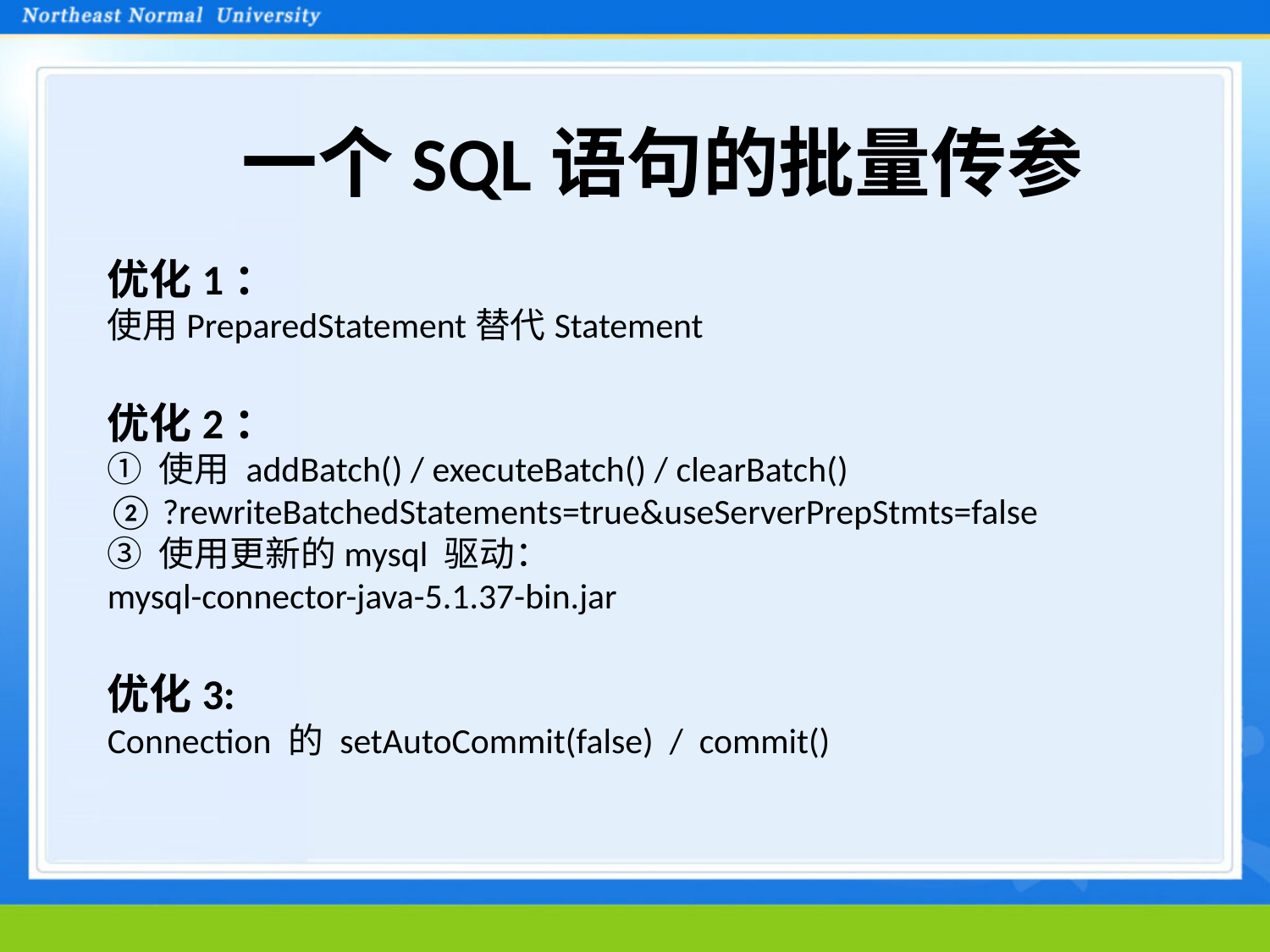

# 一个SQL语句的批量传参
优化1：
使用PreparedStatement替代Statement

优化2：
① 使用 addBatch() / executeBatch() / clearBatch()
② ?rewriteBatchedStatements=true&useServerPrepStmts=false
③ 使用更新的mysql 驱动：
mysql-connector-java-5.1.37-bin.jar

优化3:
Connection 的 setAutoCommit(false)  /  commit()